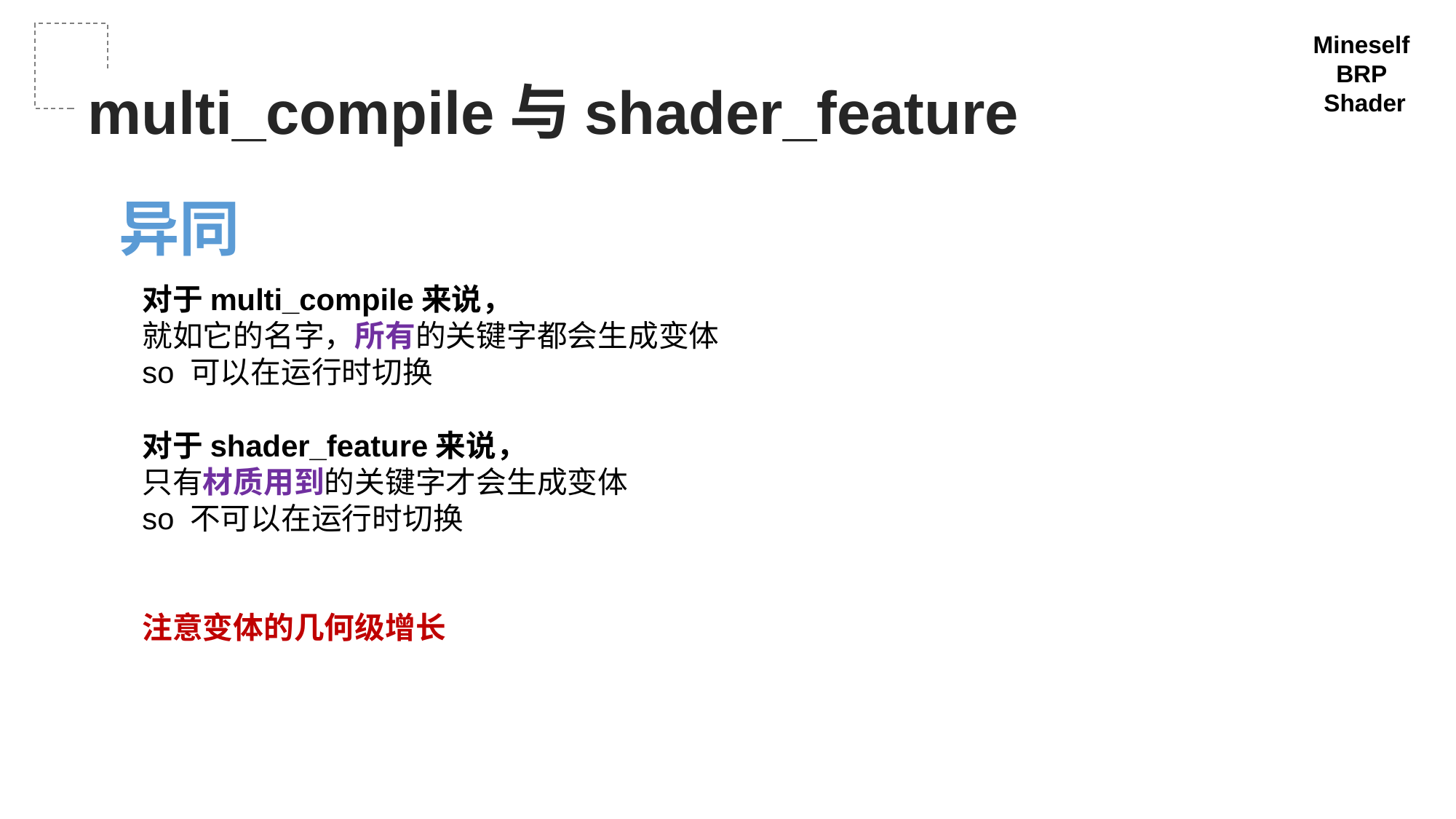

Mineself
BRP
Shader

multi_compile与shader_feature
异同
对于multi_compile来说，
就如它的名字，所有的关键字都会生成变体
so 可以在运行时切换

对于shader_feature来说，
只有材质用到的关键字才会生成变体
so 不可以在运行时切换

注意变体的几何级增长